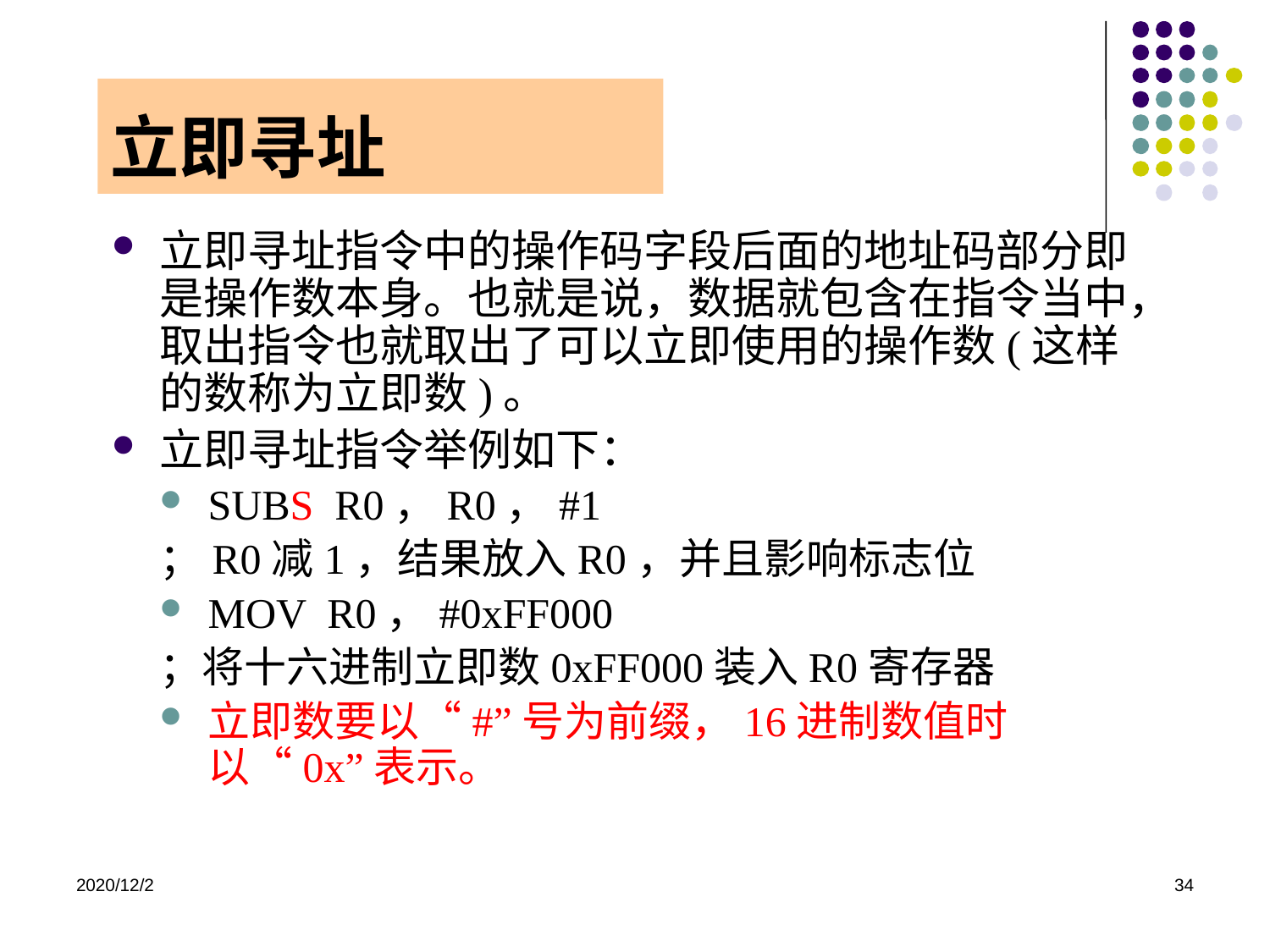

# 立即寻址
立即寻址指令中的操作码字段后面的地址码部分即是操作数本身。也就是说，数据就包含在指令当中，取出指令也就取出了可以立即使用的操作数(这样的数称为立即数)。
立即寻址指令举例如下：
SUBS  R0，R0，#1
；R0减1，结果放入R0，并且影响标志位
MOV  R0，#0xFF000
；将十六进制立即数0xFF000装入R0寄存器
立即数要以“#”号为前缀，16进制数值时以“0x”表示。
2020/12/2
34